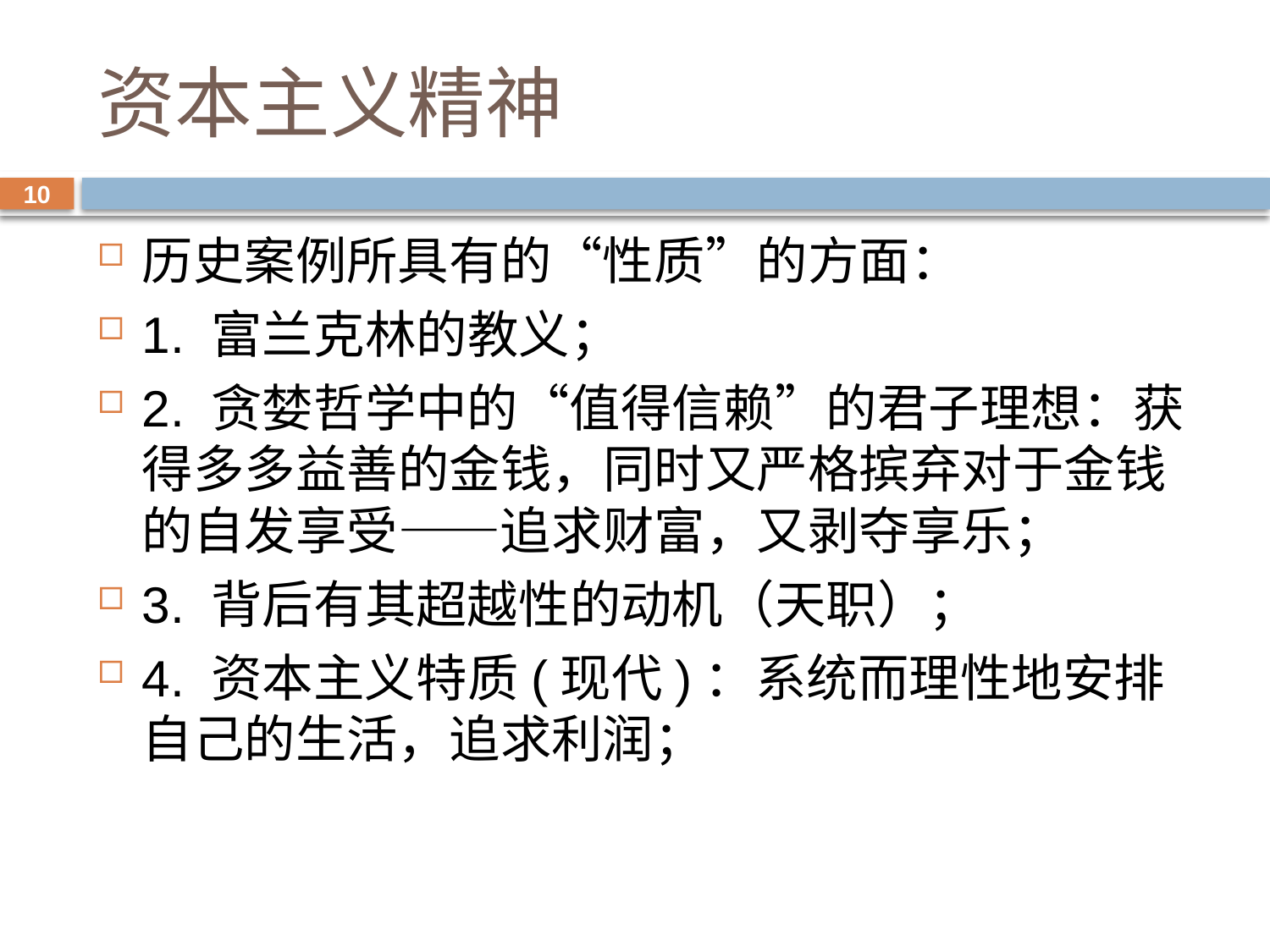

# 资本主义精神
10
历史案例所具有的“性质”的方面：
1. 富兰克林的教义；
2. 贪婪哲学中的“值得信赖”的君子理想：获得多多益善的金钱，同时又严格摈弃对于金钱的自发享受——追求财富，又剥夺享乐；
3. 背后有其超越性的动机（天职）；
4. 资本主义特质(现代)：系统而理性地安排自己的生活，追求利润；